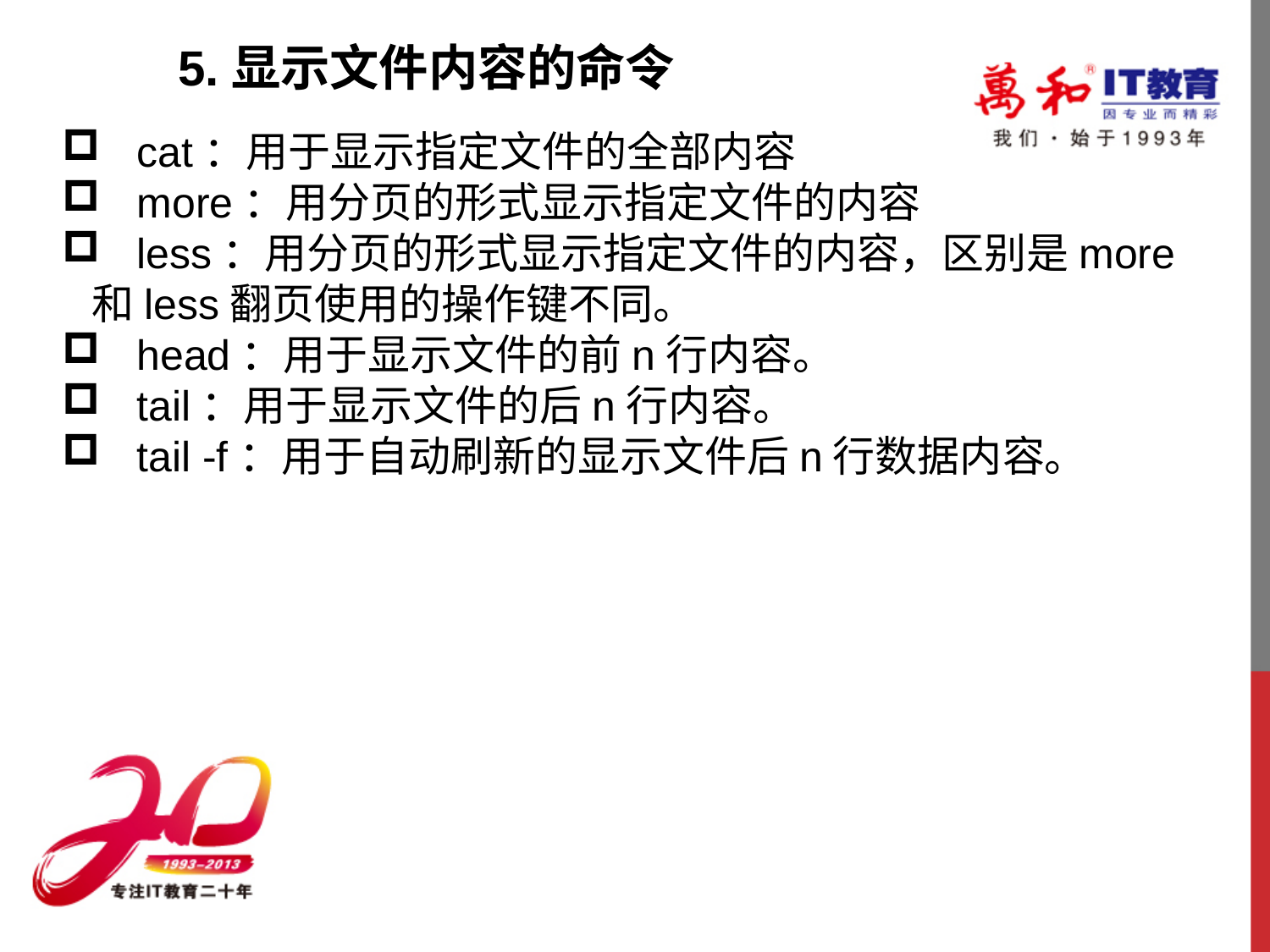

5.显示文件内容的命令
   cat：用于显示指定文件的全部内容
   more：用分页的形式显示指定文件的内容
   less：用分页的形式显示指定文件的内容，区别是more和less翻页使用的操作键不同。
   head：用于显示文件的前n行内容。
   tail：用于显示文件的后n行内容。
   tail -f：用于自动刷新的显示文件后n行数据内容。